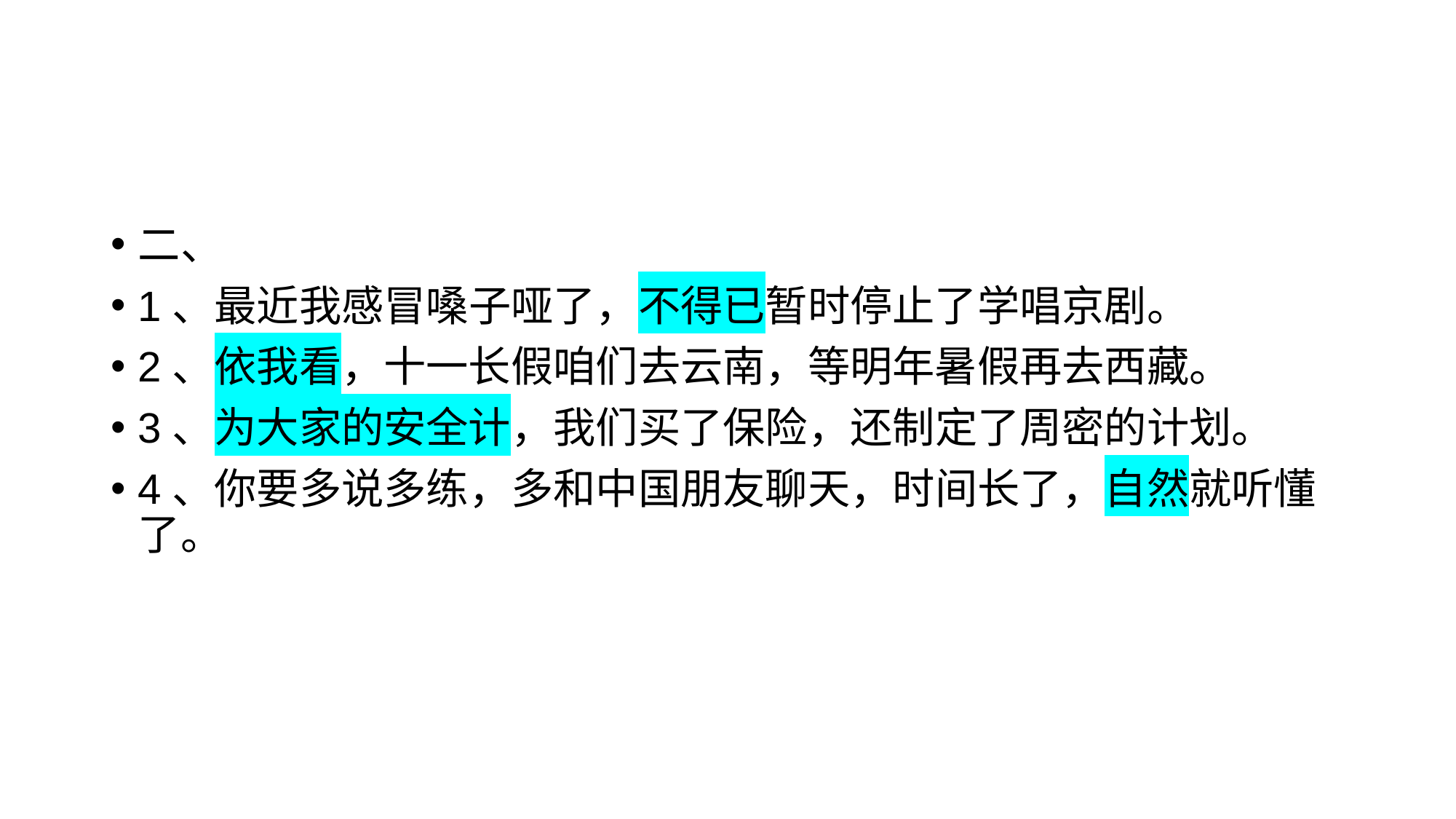

#
二、
1、最近我感冒嗓子哑了，不得已暂时停止了学唱京剧。
2、依我看，十一长假咱们去云南，等明年暑假再去西藏。
3、为大家的安全计，我们买了保险，还制定了周密的计划。
4、你要多说多练，多和中国朋友聊天，时间长了，自然就听懂了。